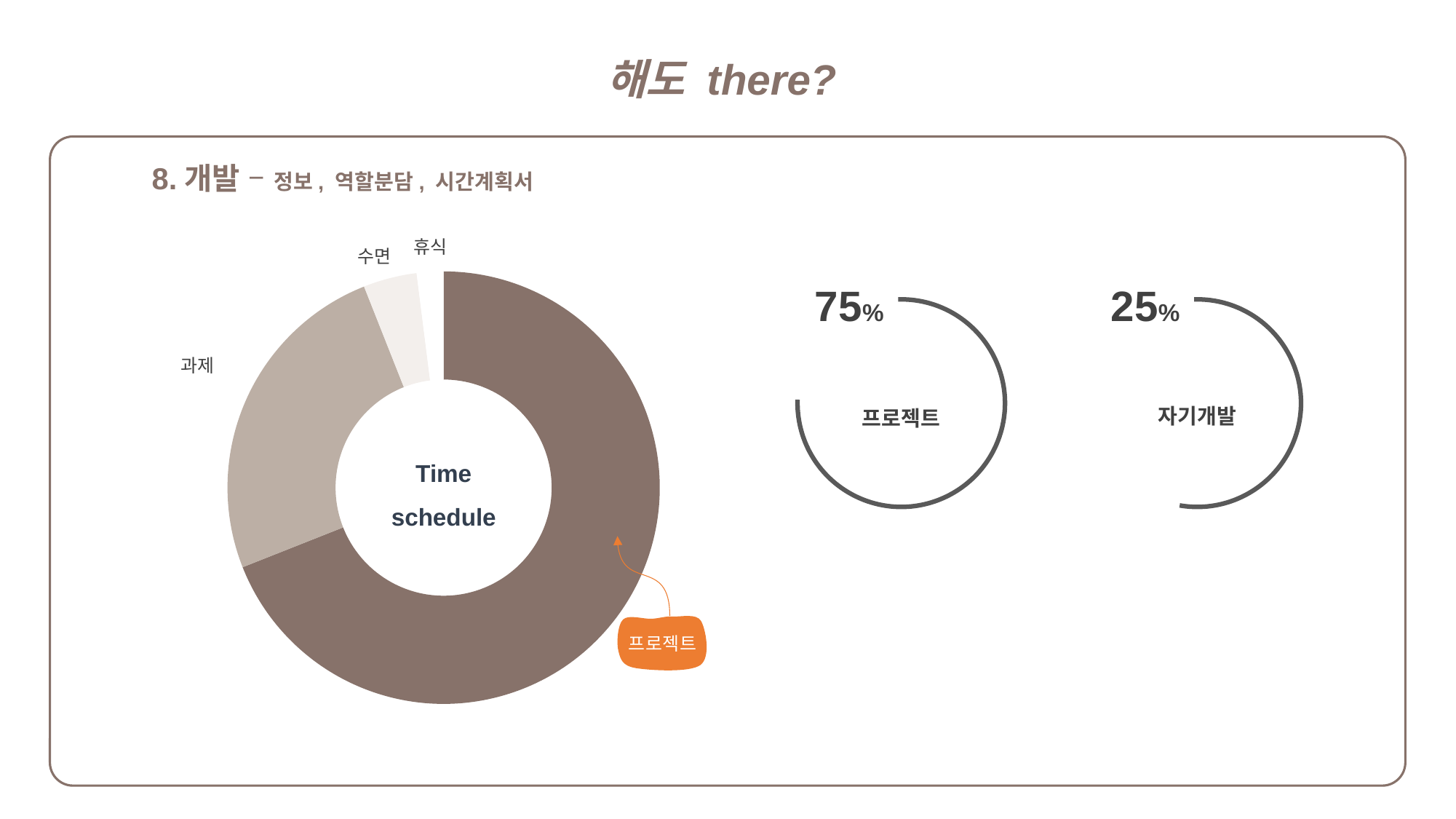

해도 there?

8.개발 – 정보, 역할분담, 시간계획서

### Chart

| Category | 판매 |
|---|---|
| 제품 '가' | 0.6900000000000013 |
| 제품 '나' | 0.25 |
| 제품 '다' | 0.04000000000000008 |
| ETC | 0.02000000000000004 |
75%
25%

자기개발
프로젝트
Time schedule